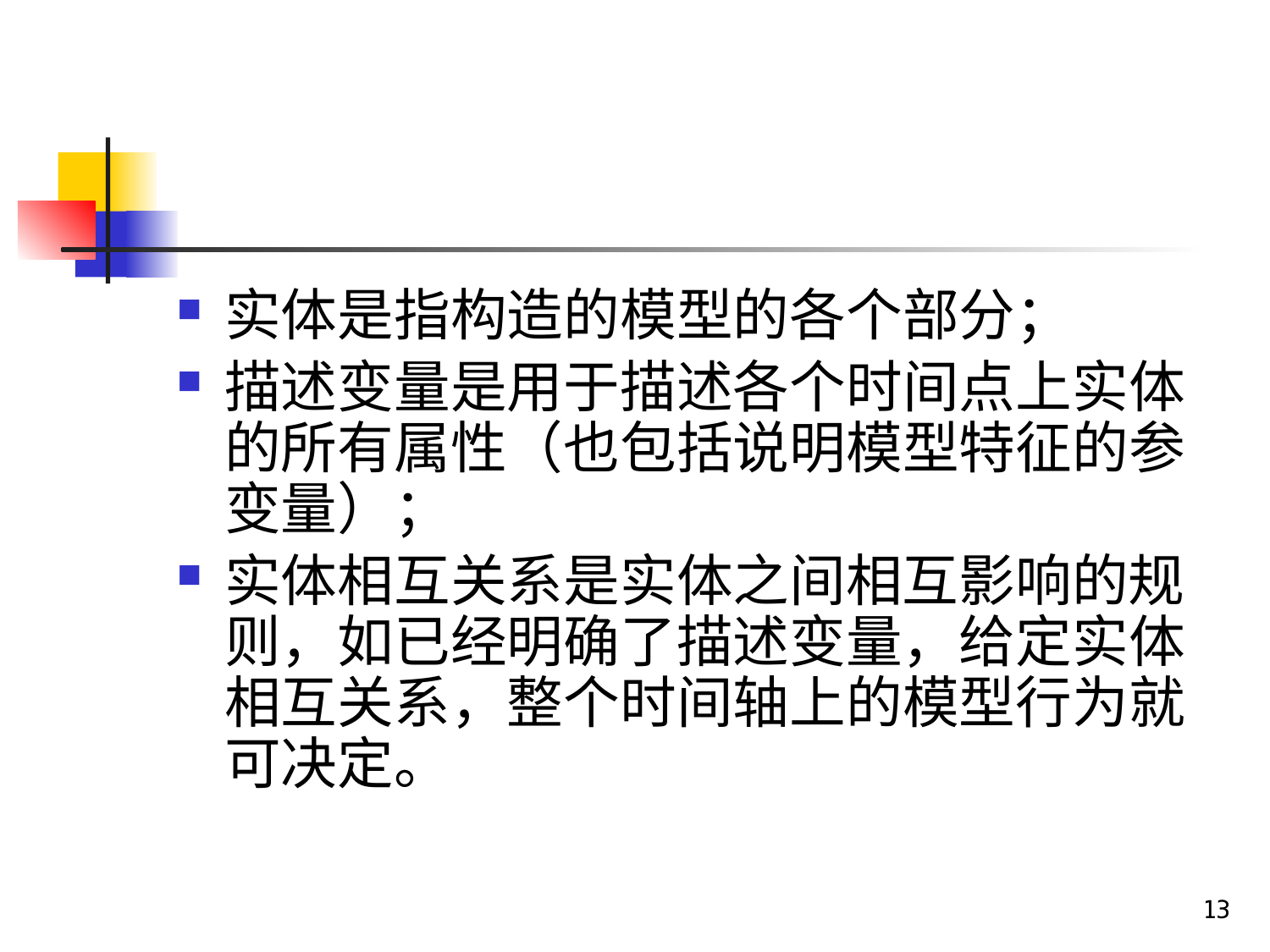

#
实体是指构造的模型的各个部分；
描述变量是用于描述各个时间点上实体的所有属性（也包括说明模型特征的参变量）；
实体相互关系是实体之间相互影响的规则，如已经明确了描述变量，给定实体相互关系，整个时间轴上的模型行为就可决定。
13